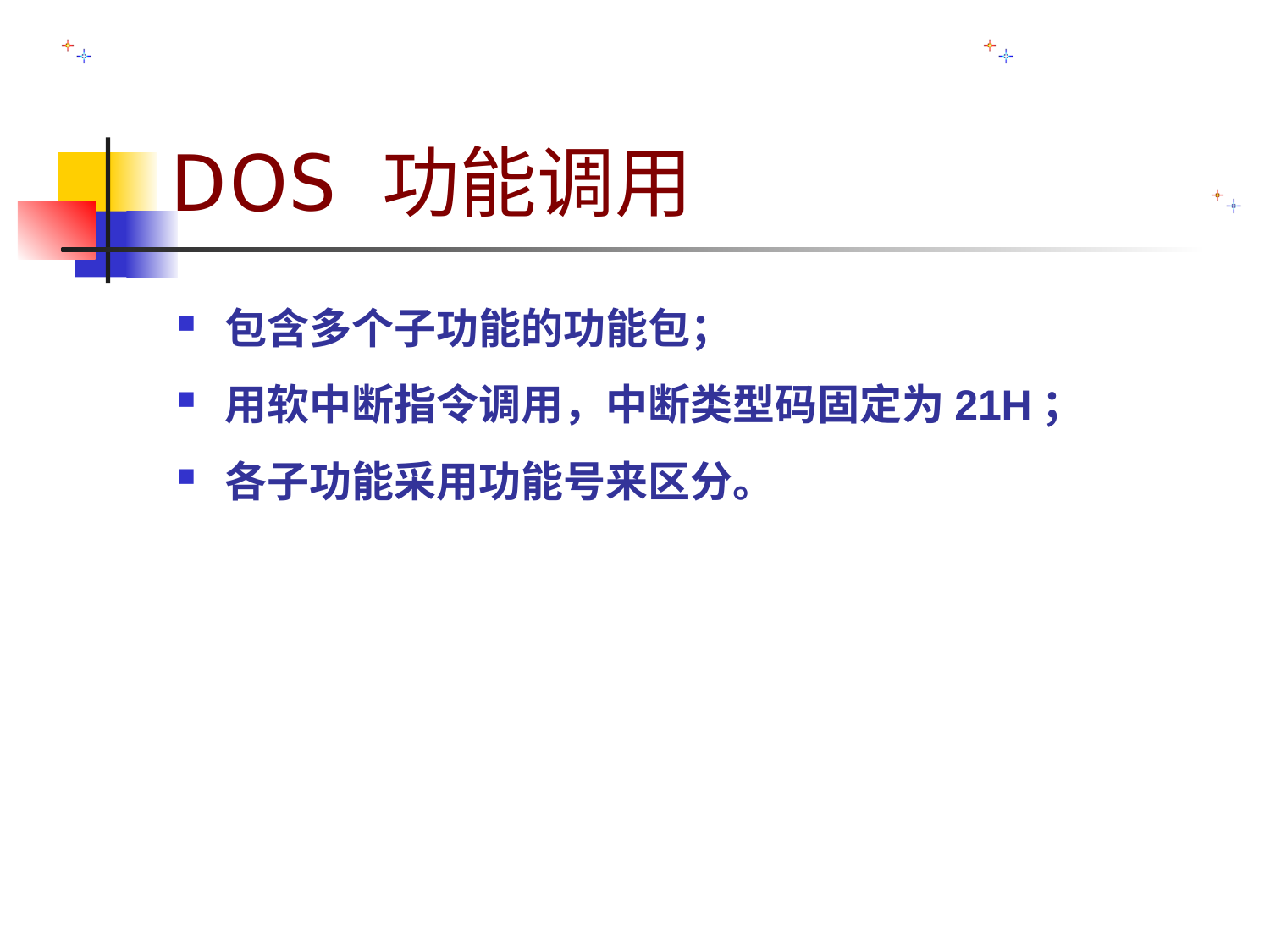

# DOS 功能调用
包含多个子功能的功能包；
用软中断指令调用，中断类型码固定为21H；
各子功能采用功能号来区分。